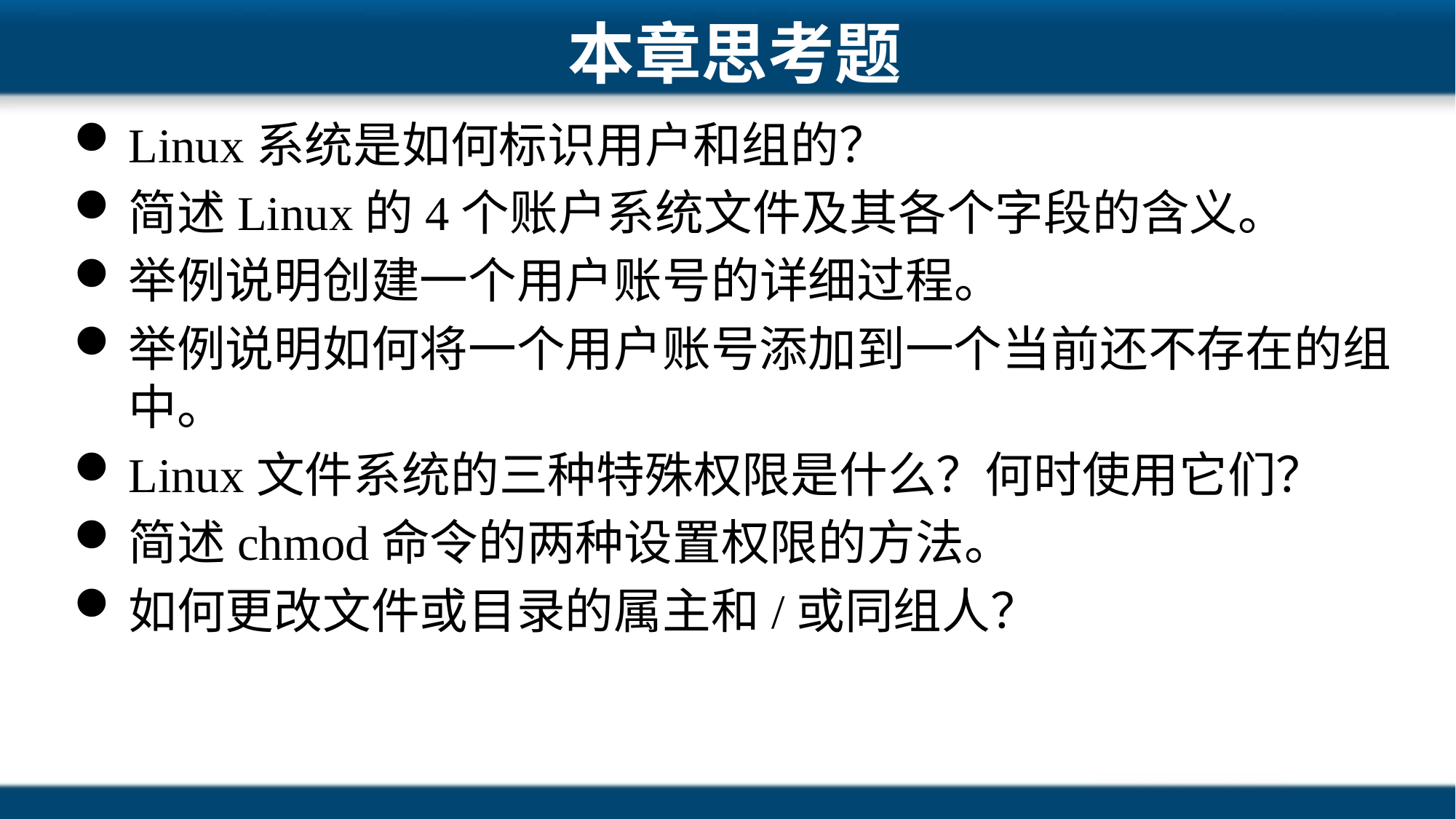

# 本章思考题
Linux系统是如何标识用户和组的？
简述Linux的4个账户系统文件及其各个字段的含义。
举例说明创建一个用户账号的详细过程。
举例说明如何将一个用户账号添加到一个当前还不存在的组中。
Linux文件系统的三种特殊权限是什么？何时使用它们？
简述chmod命令的两种设置权限的方法。
如何更改文件或目录的属主和/或同组人？